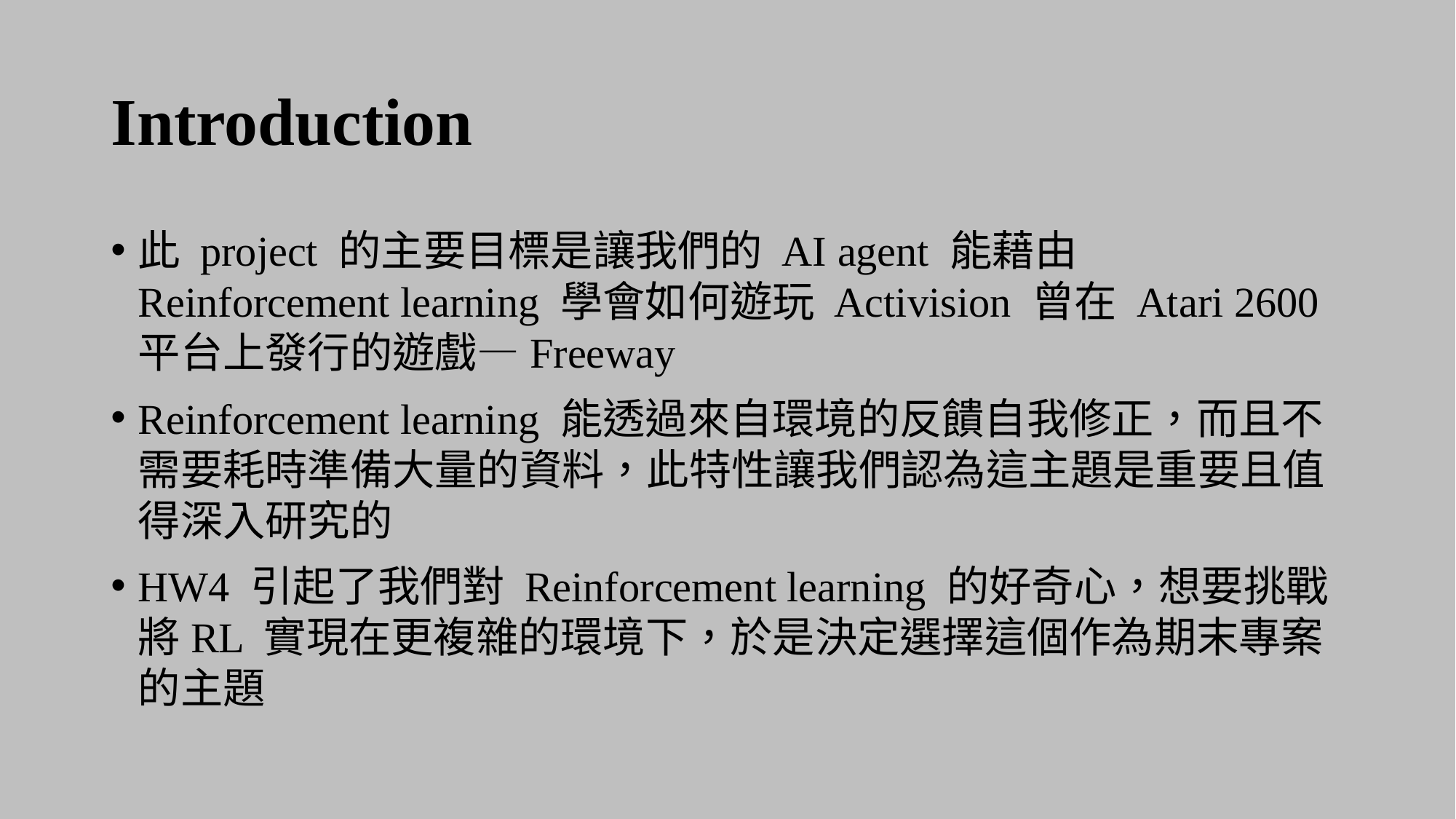

# Introduction
此 project 的主要目標是讓我們的 AI agent 能藉由 Reinforcement learning 學會如何遊玩 Activision 曾在 Atari 2600 平台上發行的遊戲—Freeway
Reinforcement learning 能透過來自環境的反饋自我修正，而且不需要耗時準備大量的資料，此特性讓我們認為這主題是重要且值得深入研究的
HW4 引起了我們對 Reinforcement learning 的好奇心，想要挑戰將RL 實現在更複雜的環境下，於是決定選擇這個作為期末專案的主題